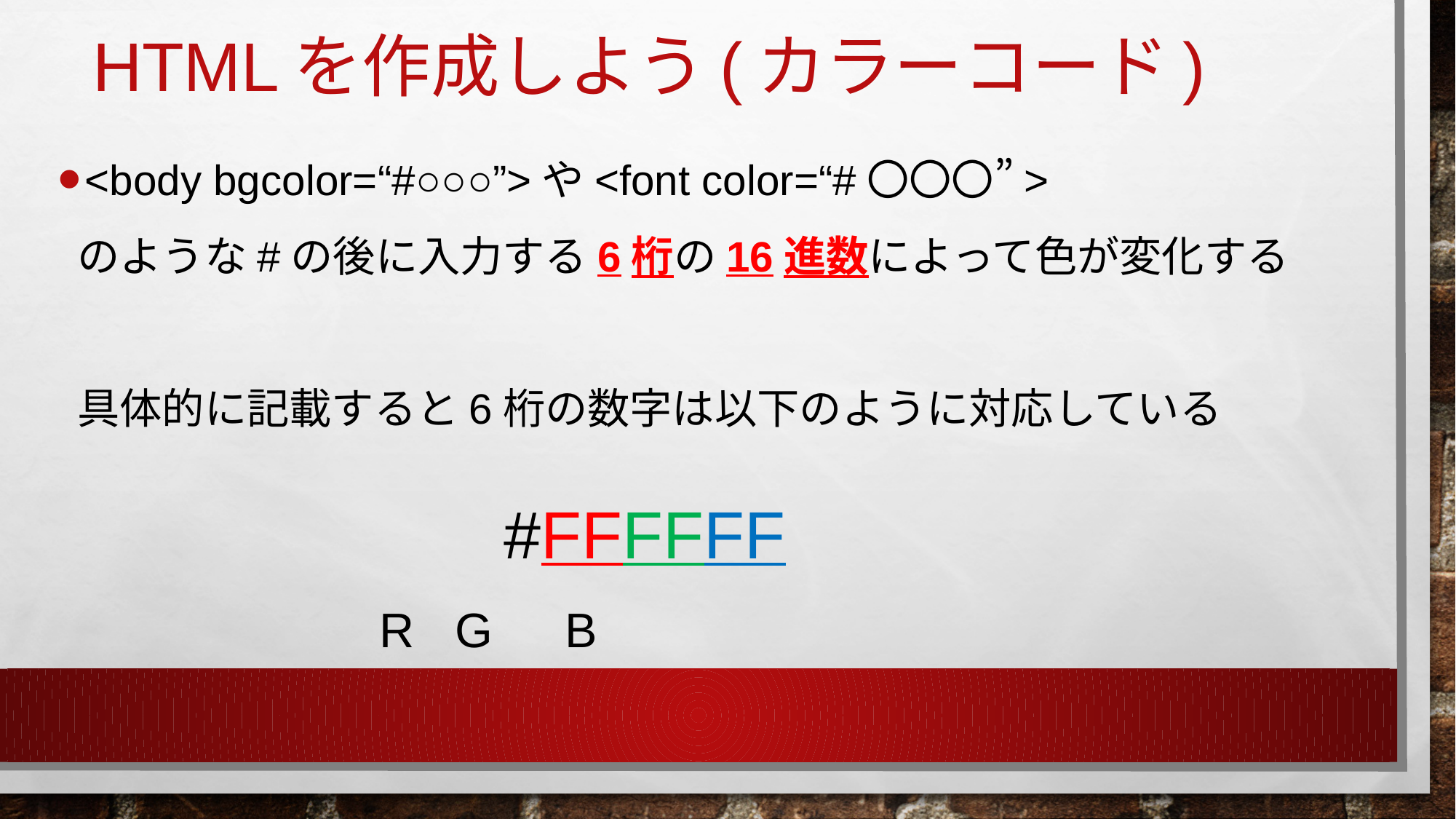

# HTMLを作成しよう(カラーコード)
<body bgcolor=“#○○○”>や<font color=“#〇〇〇”>
 のような#の後に入力する6桁の16進数によって色が変化する

 具体的に記載すると6桁の数字は以下のように対応している

　　　　　　　　　#FFFFFF
            　　　  R   G　B